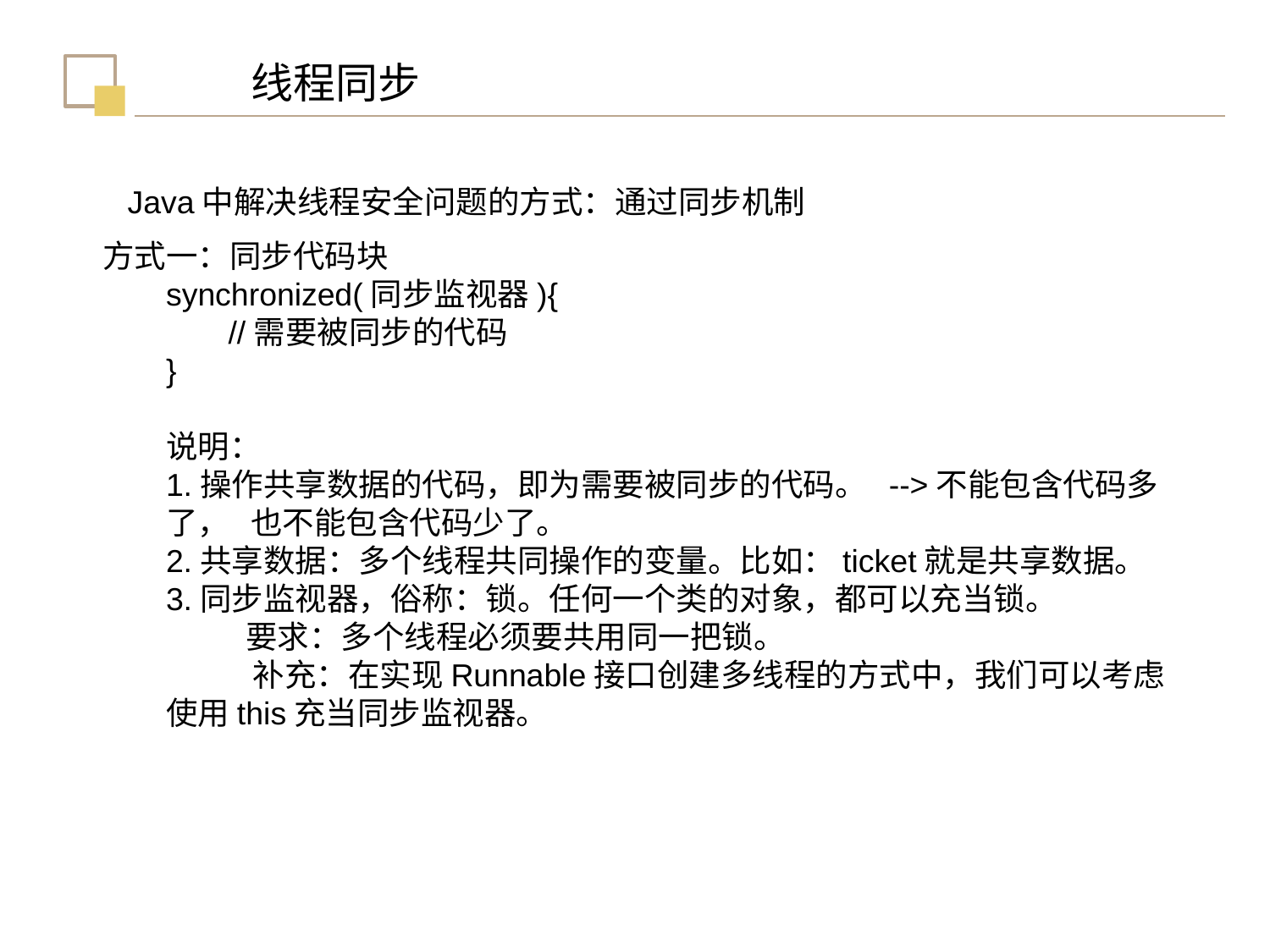

线程同步

Java中解决线程安全问题的方式：通过同步机制
方式一：同步代码块
synchronized(同步监视器){
       //需要被同步的代码
}

说明：
1.操作共享数据的代码，即为需要被同步的代码。  -->不能包含代码多了，   也不能包含代码少了。
2.共享数据：多个线程共同操作的变量。比如：ticket就是共享数据。
3.同步监视器，俗称：锁。任何一个类的对象，都可以充当锁。
          要求：多个线程必须要共用同一把锁。
           补充：在实现Runnable接口创建多线程的方式中，我们可以考虑使用this充当同步监视器。
点击添加文本
点击添加文本
点击添加文本
点击添加文本